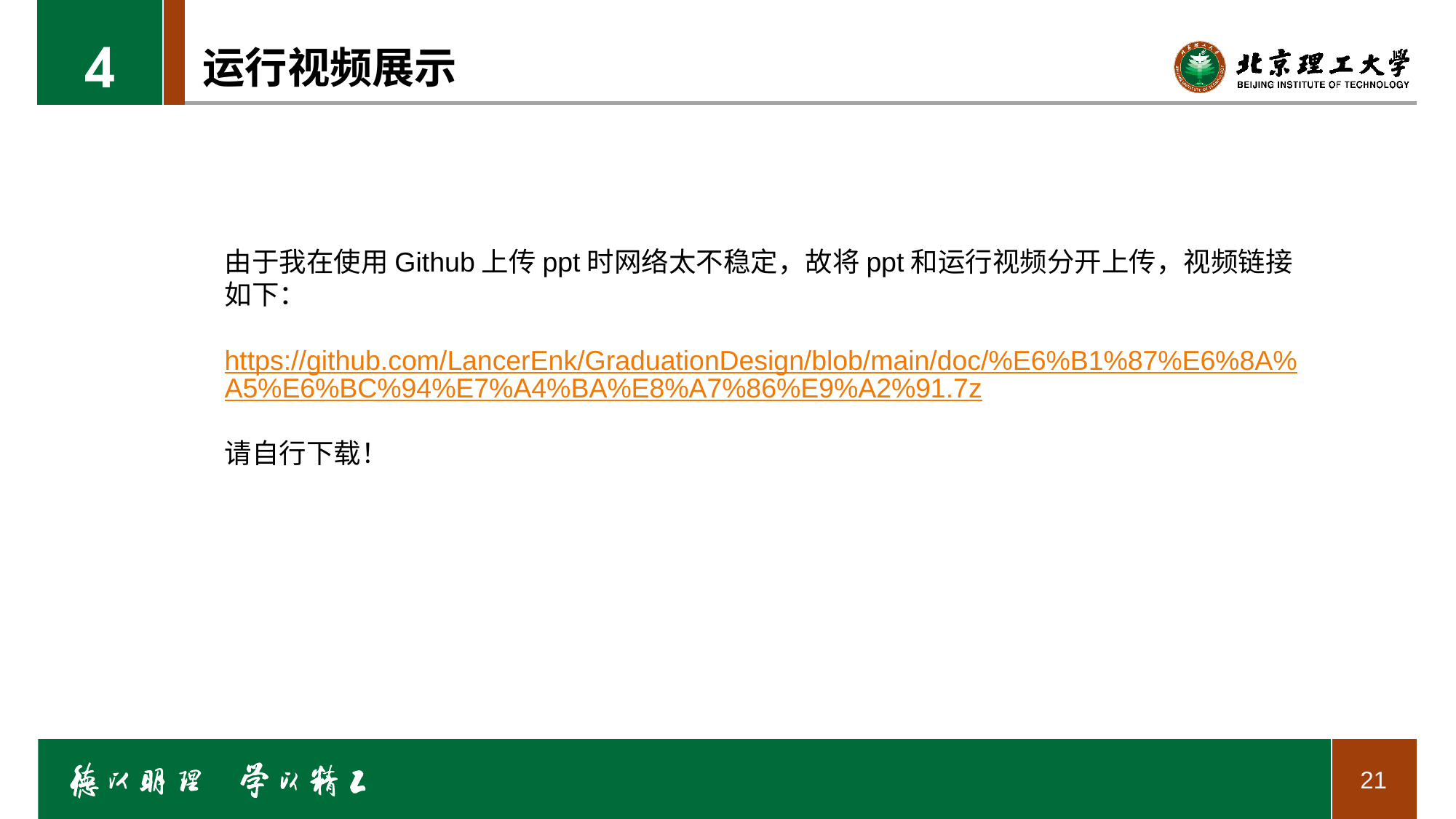

4
# 运行视频展示
由于我在使用Github上传ppt时网络太不稳定，故将ppt和运行视频分开上传，视频链接如下：

https://github.com/LancerEnk/GraduationDesign/blob/main/doc/%E6%B1%87%E6%8A%A5%E6%BC%94%E7%A4%BA%E8%A7%86%E9%A2%91.7z

请自行下载！